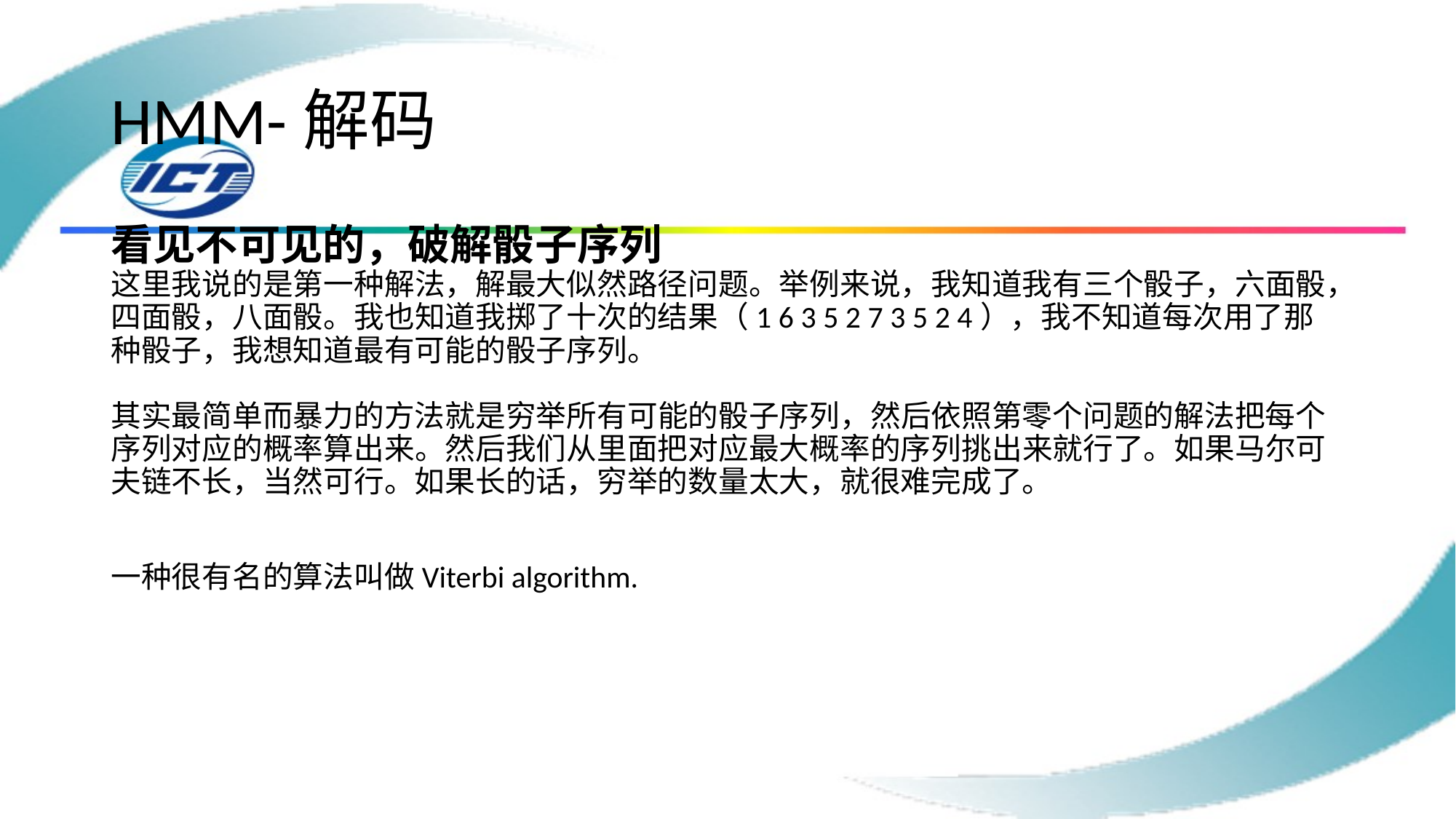

# HMM-解码
看见不可见的，破解骰子序列
这里我说的是第一种解法，解最大似然路径问题。举例来说，我知道我有三个骰子，六面骰，四面骰，八面骰。我也知道我掷了十次的结果（1 6 3 5 2 7 3 5 2 4），我不知道每次用了那种骰子，我想知道最有可能的骰子序列。
其实最简单而暴力的方法就是穷举所有可能的骰子序列，然后依照第零个问题的解法把每个序列对应的概率算出来。然后我们从里面把对应最大概率的序列挑出来就行了。如果马尔可夫链不长，当然可行。如果长的话，穷举的数量太大，就很难完成了。

一种很有名的算法叫做Viterbi algorithm.